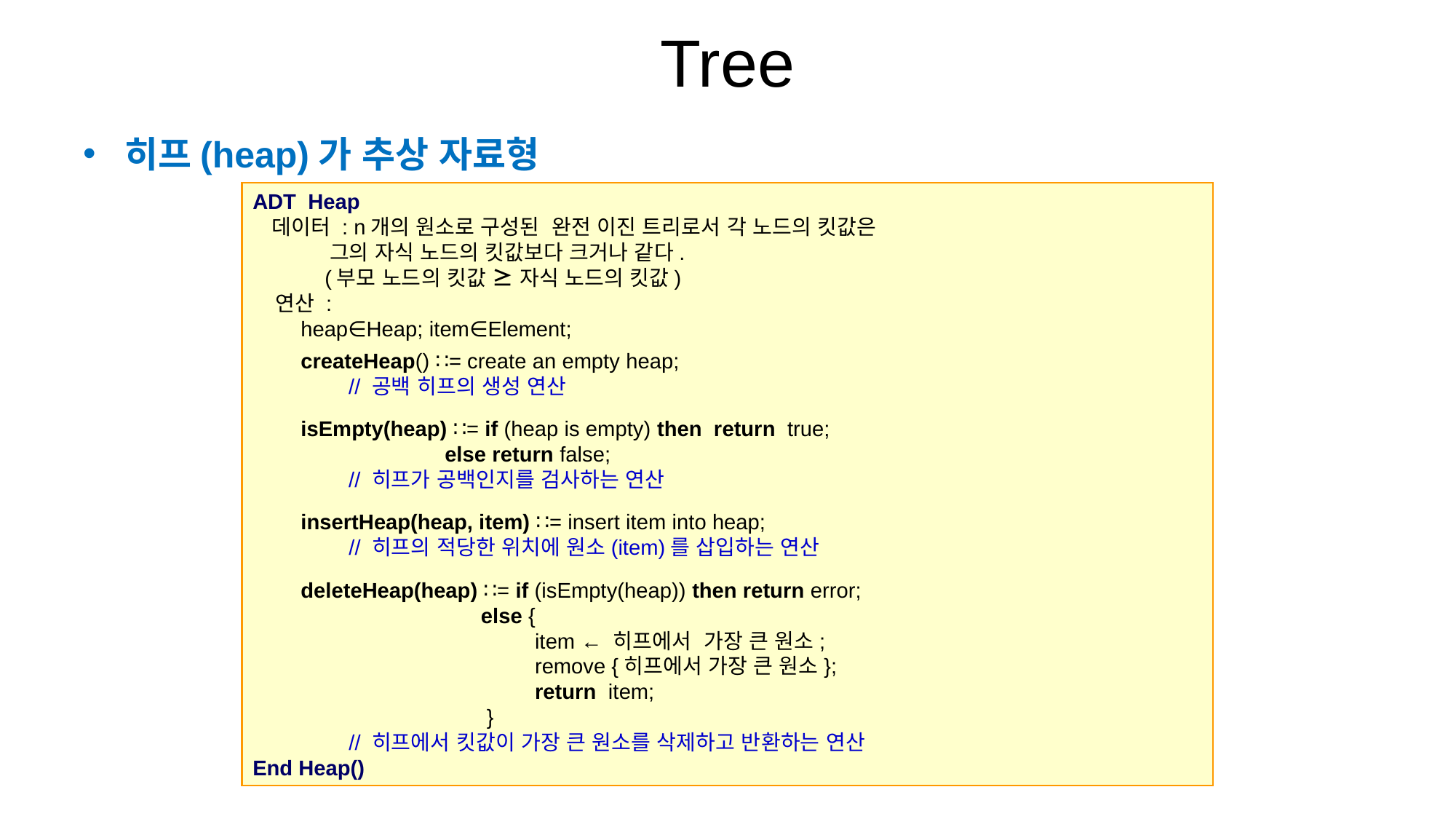

# Tree
히프(heap)가 추상 자료형
ADT  Heap
   데이터 : n개의 원소로 구성된  완전 이진 트리로서 각 노드의 킷값은
            그의 자식 노드의 킷값보다 크거나 같다.
            (부모 노드의 킷값 ≥ 자식 노드의 킷값)
   연산 :
        heap∈Heap; item∈Element;
        createHeap() ∷= create an empty heap;
                // 공백 히프의 생성 연산
        isEmpty(heap) ∷= if (heap is empty) then  return  true;
                                else return false;
                // 히프가 공백인지를 검사하는 연산
        insertHeap(heap, item) ∷= insert item into heap;
                // 히프의 적당한 위치에 원소(item)를 삽입하는 연산
        deleteHeap(heap) ∷= if (isEmpty(heap)) then return error;
                                      else {
                                               item ← 히프에서  가장 큰 원소;
                                               remove {히프에서 가장 큰 원소};
                                               return  item;
                                       }
                // 히프에서 킷값이 가장 큰 원소를 삭제하고 반환하는 연산
End Heap()